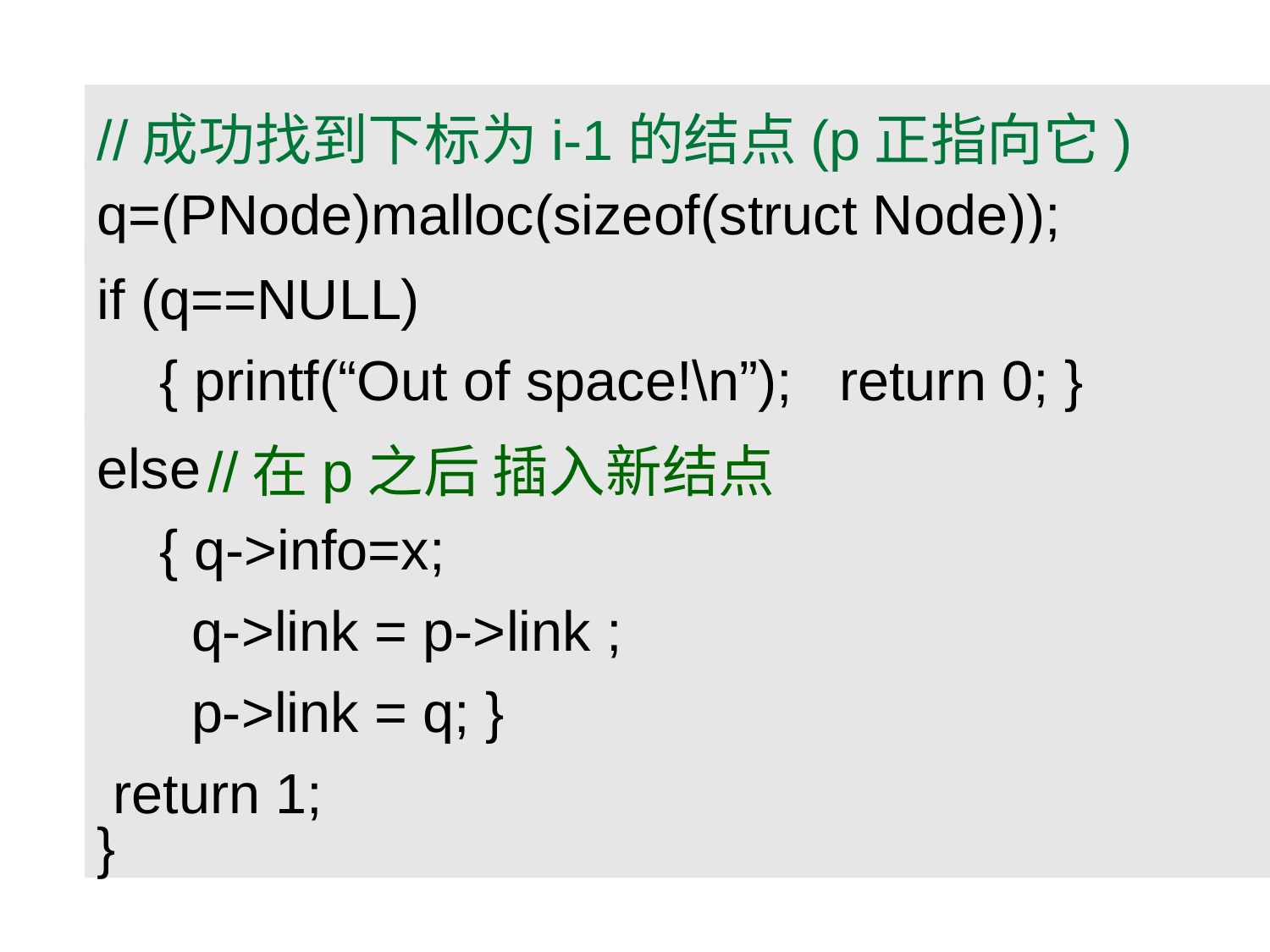

//成功找到下标为i-1的结点(p正指向它)

q=(PNode)malloc(sizeof(struct Node));
if (q==NULL)
    { printf(“Out of space!\n”);   return 0; }
else
    { q->info=x;
      q->link = p->link ;
      p->link = q; }
 return 1;
}
//在p之后 插入新结点